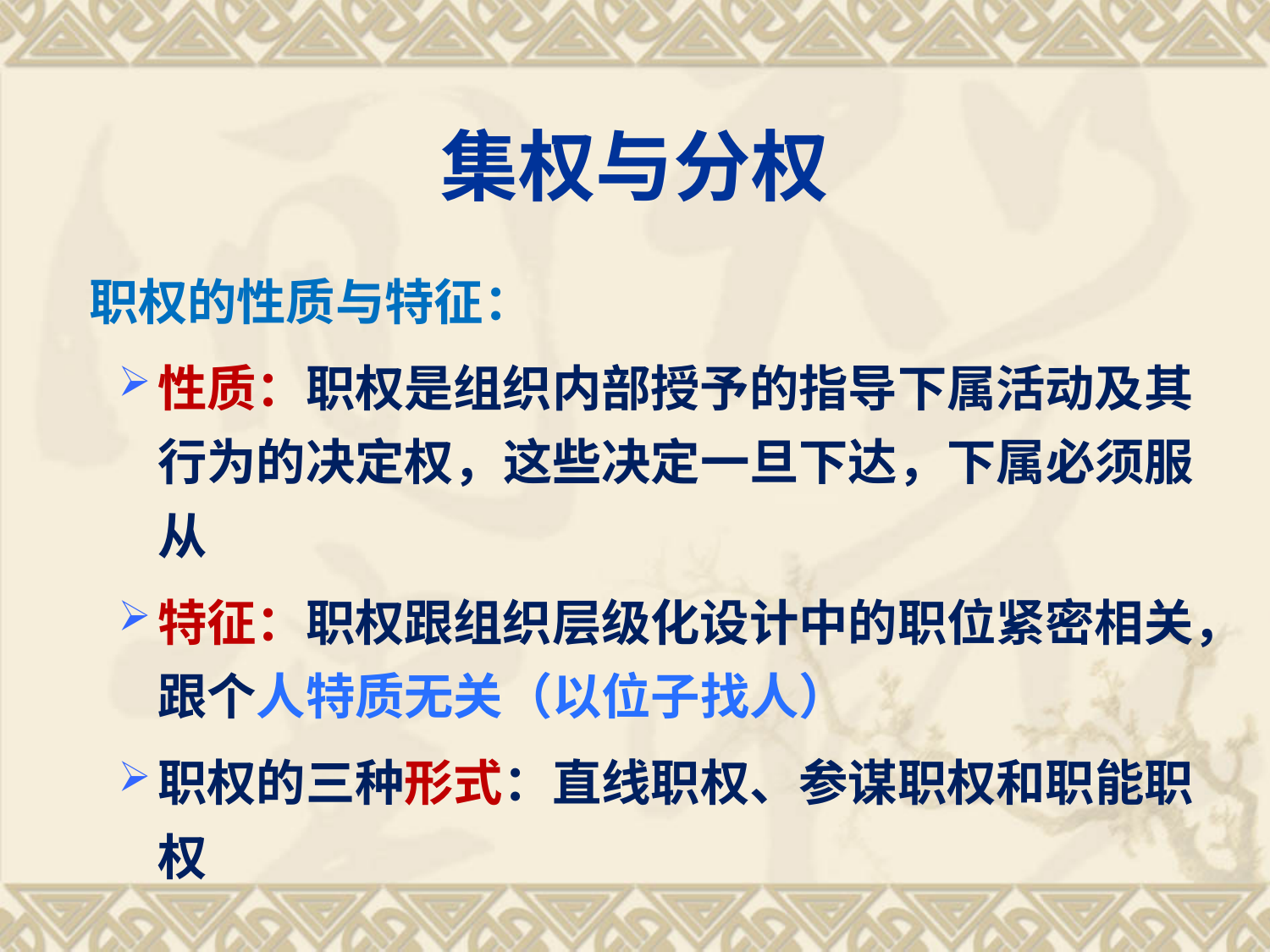

# 集权与分权
  职权的性质与特征：
性质：职权是组织内部授予的指导下属活动及其行为的决定权，这些决定一旦下达，下属必须服从
特征：职权跟组织层级化设计中的职位紧密相关，跟个人特质无关（以位子找人）
职权的三种形式：直线职权、参谋职权和职能职权